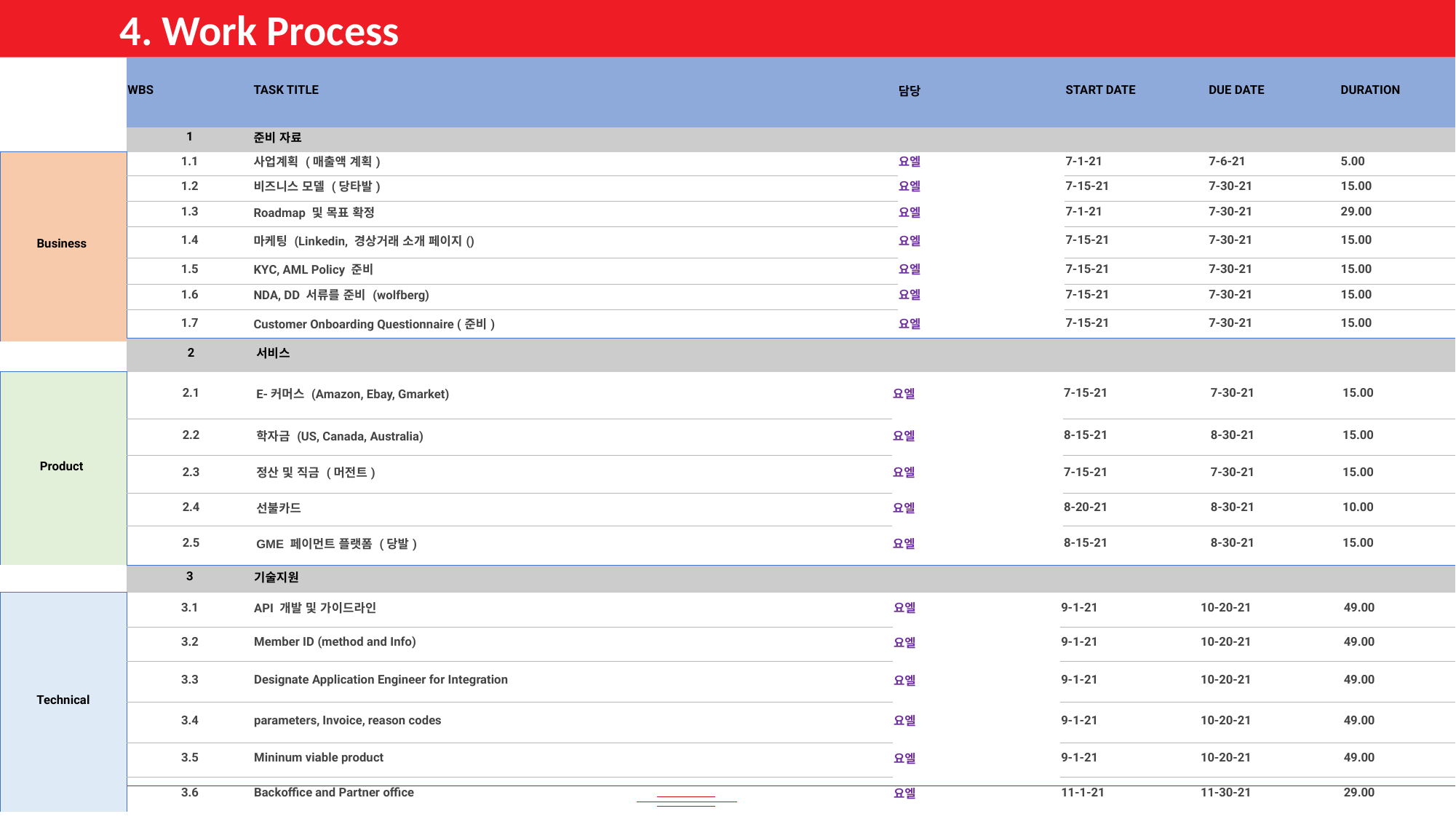

4. Work Process
|  | WBS | TASK TITLE | 담당 | START DATE | DUE DATE | DURATION |
| --- | --- | --- | --- | --- | --- | --- |
|  |  |  |  |  |  |  |
|  |  |  |  |  |  |  |
|  | 1 | 준비 자료 |  |  |  |  |
| Business | 1.1 | 사업계획 (매출액 계획) | 요엘 | 7-1-21 | 7-6-21 | 5.00 |
|  | 1.2 | 비즈니스 모델 (당타발) | 요엘 | 7-15-21 | 7-30-21 | 15.00 |
|  | 1.3 | Roadmap 및 목표 확정 | 요엘 | 7-1-21 | 7-30-21 | 29.00 |
|  | 1.4 | 마케팅 (Linkedin, 경상거래 소개 페이지() | 요엘 | 7-15-21 | 7-30-21 | 15.00 |
|  | 1.5 | KYC, AML Policy 준비 | 요엘 | 7-15-21 | 7-30-21 | 15.00 |
|  | 1.6 | NDA, DD 서류를 준비 (wolfberg) | 요엘 | 7-15-21 | 7-30-21 | 15.00 |
|  | 1.7 | Customer Onboarding Questionnaire (준비) | 요엘 | 7-15-21 | 7-30-21 | 15.00 |
|  | 2 | 서비스 |  |  |  |  |
| --- | --- | --- | --- | --- | --- | --- |
| Product | 2.1 | E-커머스 (Amazon, Ebay, Gmarket) | 요엘 | 7-15-21 | 7-30-21 | 15.00 |
|  | 2.2 | 학자금 (US, Canada, Australia) | 요엘 | 8-15-21 | 8-30-21 | 15.00 |
|  | 2.3 | 정산 및 직금 (머전트) | 요엘 | 7-15-21 | 7-30-21 | 15.00 |
|  | 2.4 | 선불카드 | 요엘 | 8-20-21 | 8-30-21 | 10.00 |
|  | 2.5 | GME 페이먼트 플랫폼 (당발) | 요엘 | 8-15-21 | 8-30-21 | 15.00 |
|  | 3 | 기술지원 |  |  |  |  |
| --- | --- | --- | --- | --- | --- | --- |
| Technical | 3.1 | API 개발 및 가이드라인 | 요엘 | 9-1-21 | 10-20-21 | 49.00 |
|  | 3.2 | Member ID (method and Info) | 요엘 | 9-1-21 | 10-20-21 | 49.00 |
|  | 3.3 | Designate Application Engineer for Integration | 요엘 | 9-1-21 | 10-20-21 | 49.00 |
|  | 3.4 | parameters, Invoice, reason codes | 요엘 | 9-1-21 | 10-20-21 | 49.00 |
|  | 3.5 | Mininum viable product | 요엘 | 9-1-21 | 10-20-21 | 49.00 |
|  | 3.6 | Backoffice and Partner office | 요엘 | 11-1-21 | 11-30-21 | 29.00 |